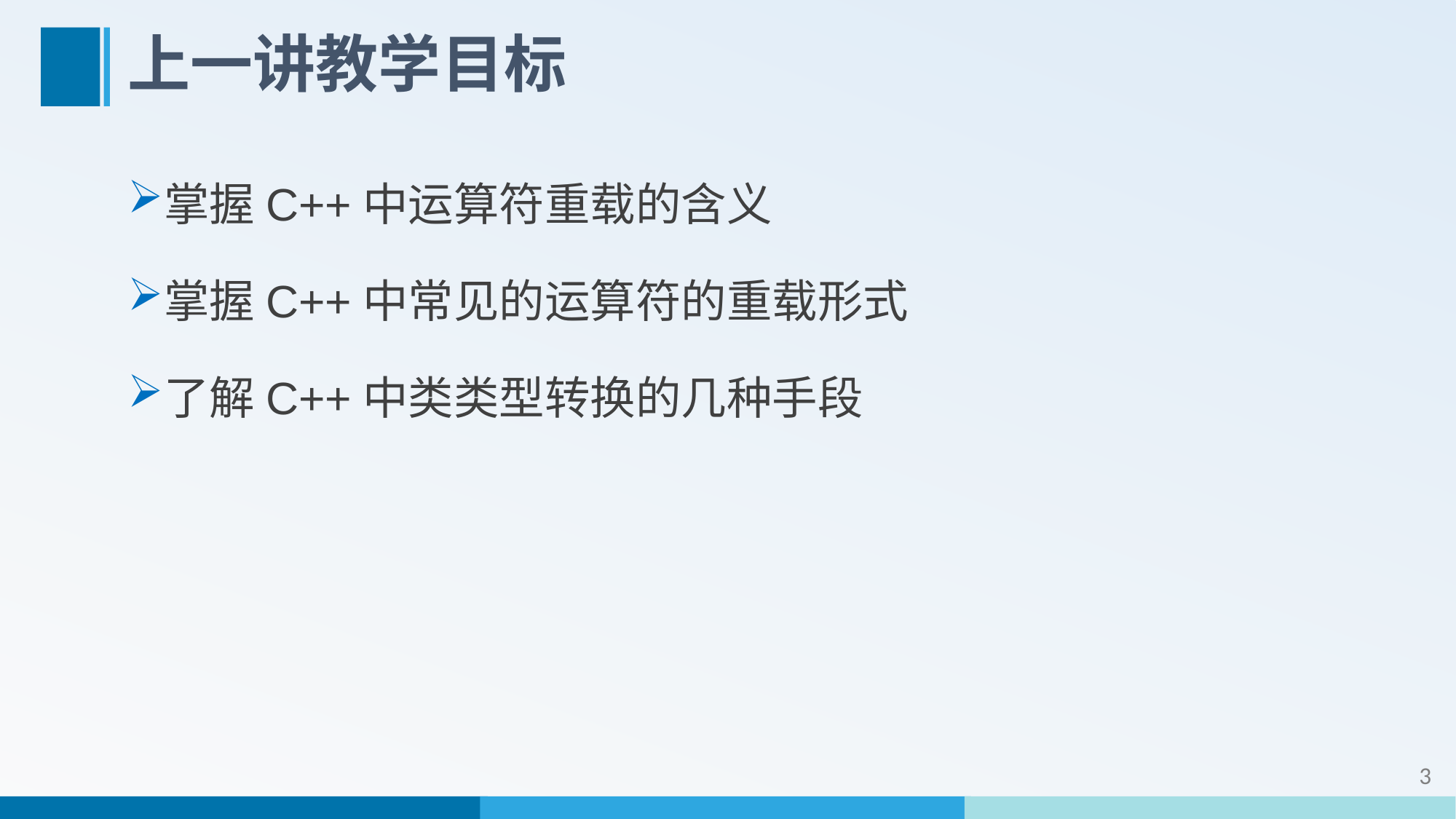

# 上一讲教学目标
掌握C++中运算符重载的含义
掌握C++中常见的运算符的重载形式
了解C++中类类型转换的几种手段